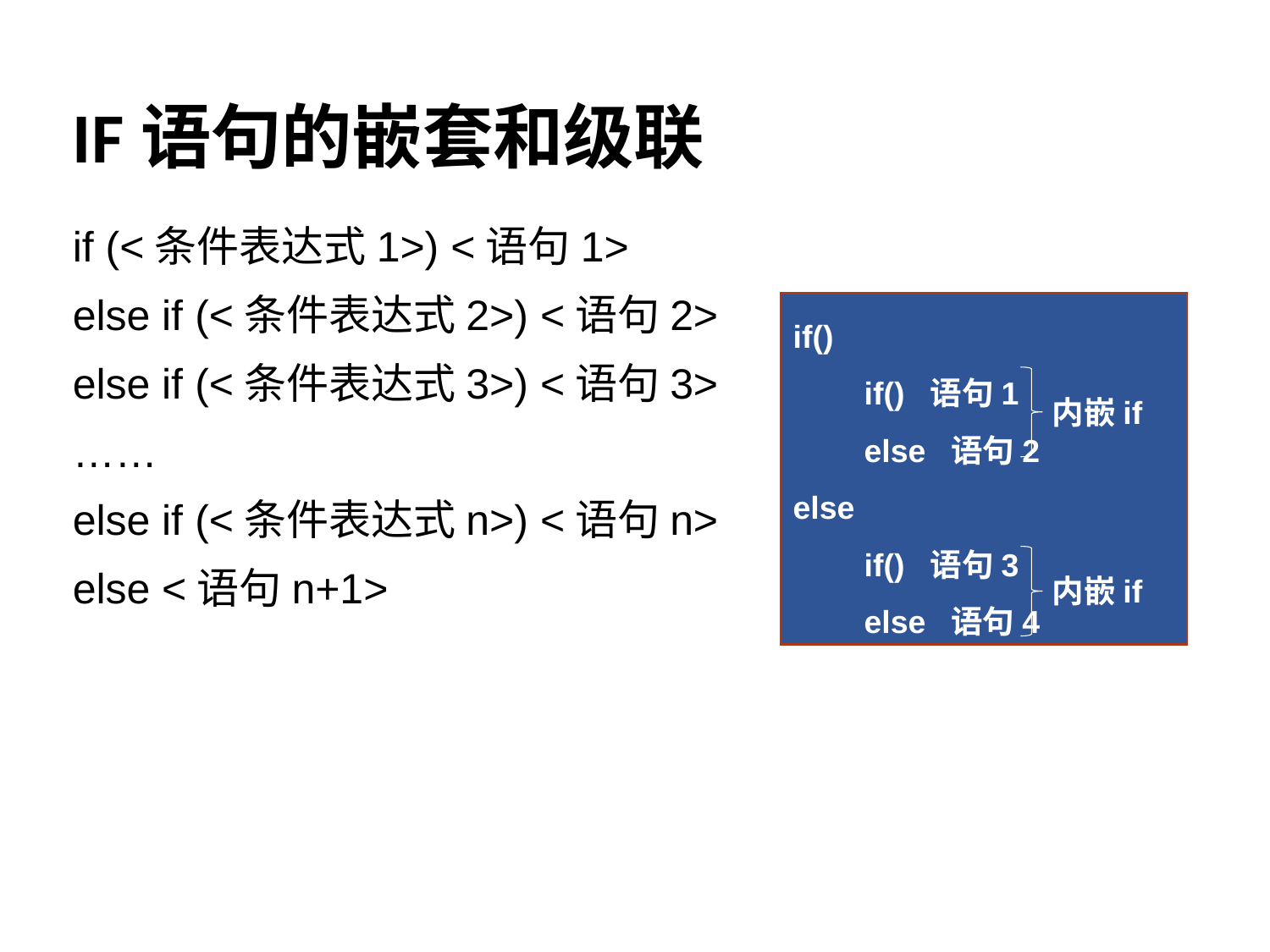

# IF语句的嵌套和级联
if (<条件表达式1>) <语句1>
else if (<条件表达式2>) <语句2>
else if (<条件表达式3>) <语句3>
……
else if (<条件表达式n>) <语句n>
else <语句n+1>

if()
        if()  语句1
        else  语句2
else
        if()  语句3
        else  语句4

内嵌if

内嵌if